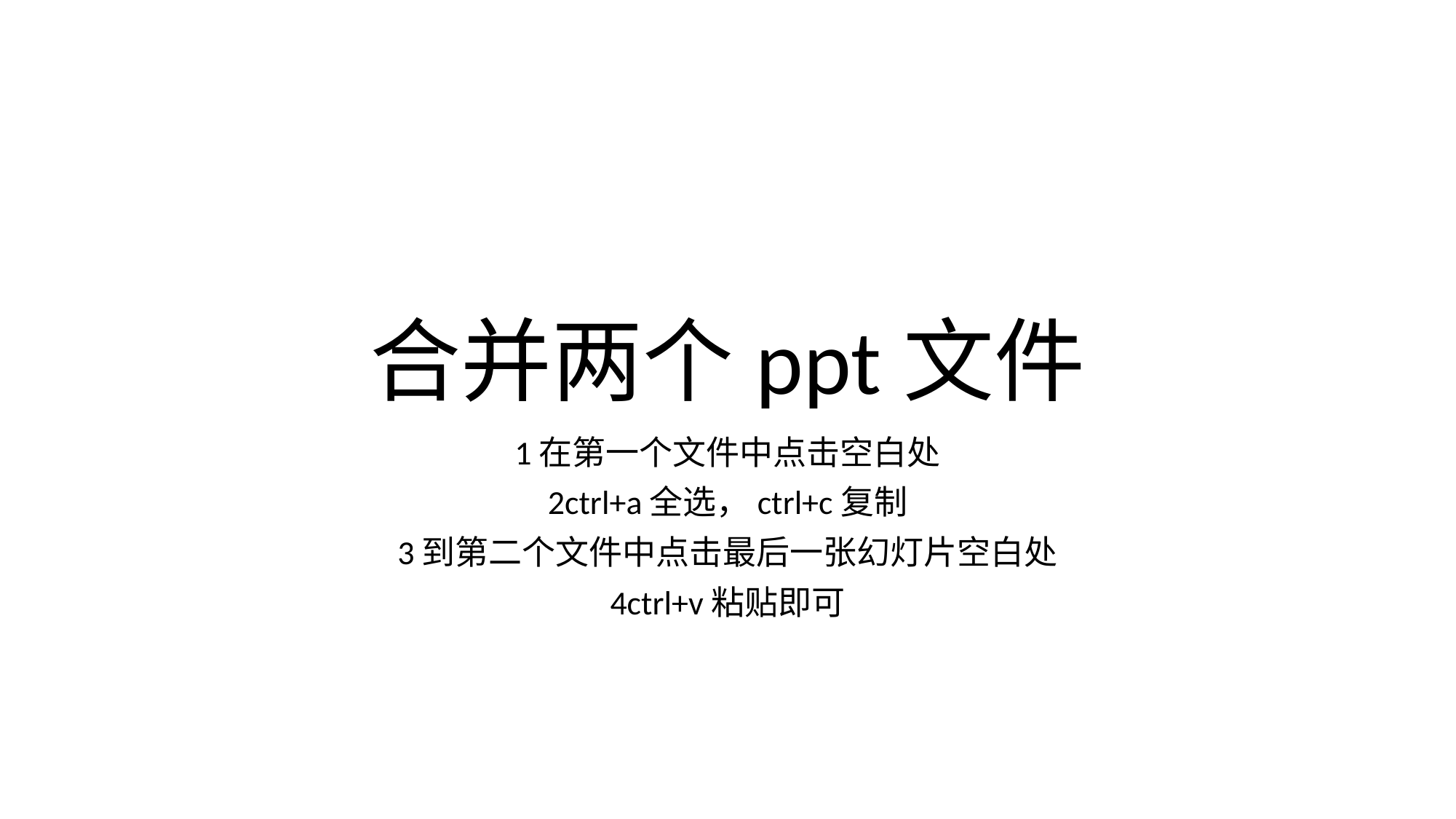

# 合并两个ppt文件
1在第一个文件中点击空白处
2ctrl+a全选，ctrl+c复制
3到第二个文件中点击最后一张幻灯片空白处
4ctrl+v粘贴即可